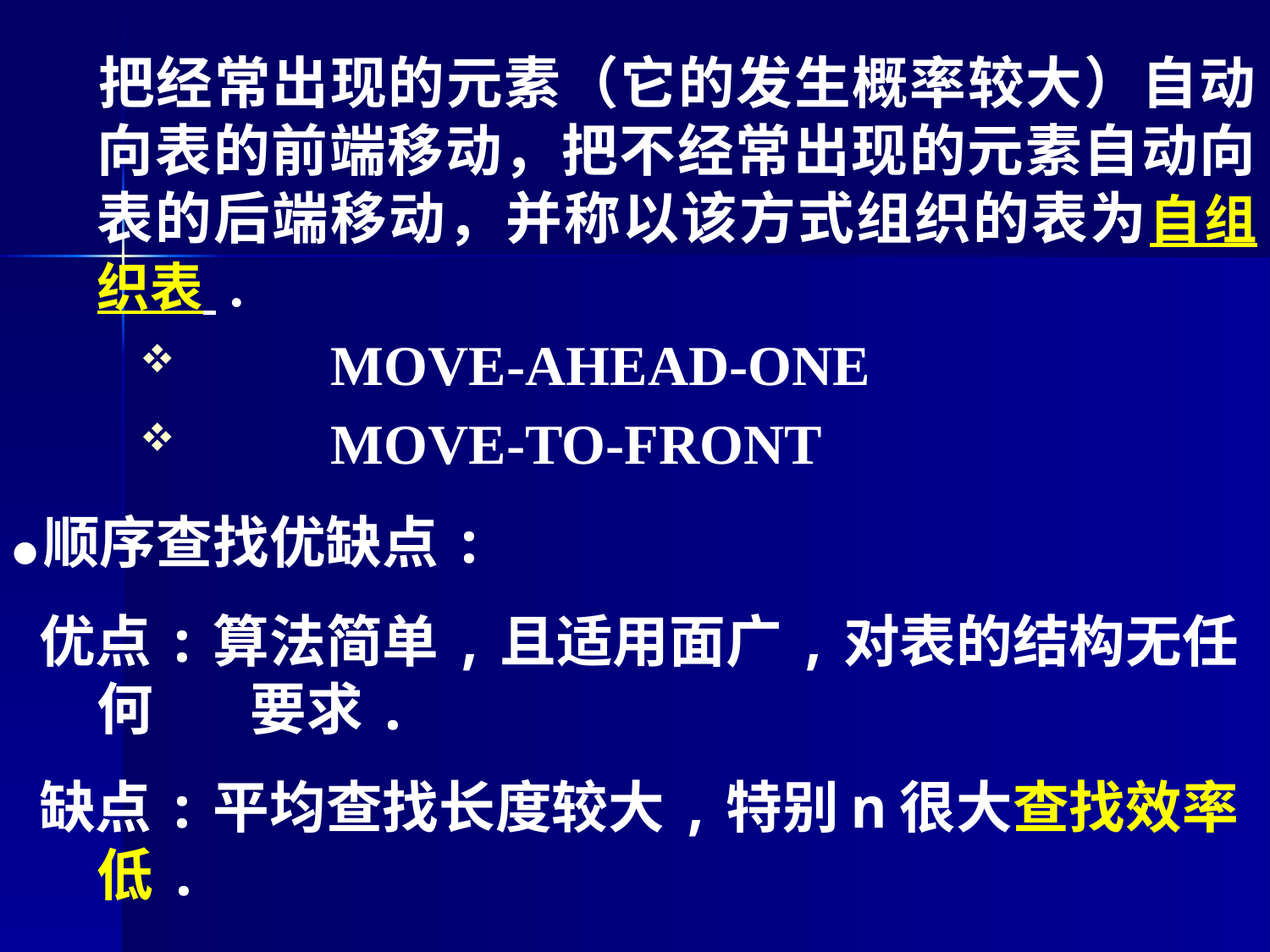

把经常出现的元素（它的发生概率较大）自动向表的前端移动，把不经常出现的元素自动向表的后端移动，并称以该方式组织的表为自组织表 .
         MOVE-AHEAD-ONE
         MOVE-TO-FRONT
●顺序查找优缺点:
 优点:算法简单,且适用面广,对表的结构无任何  	  要求.
 缺点:平均查找长度较大,特别n很大查找效率低.